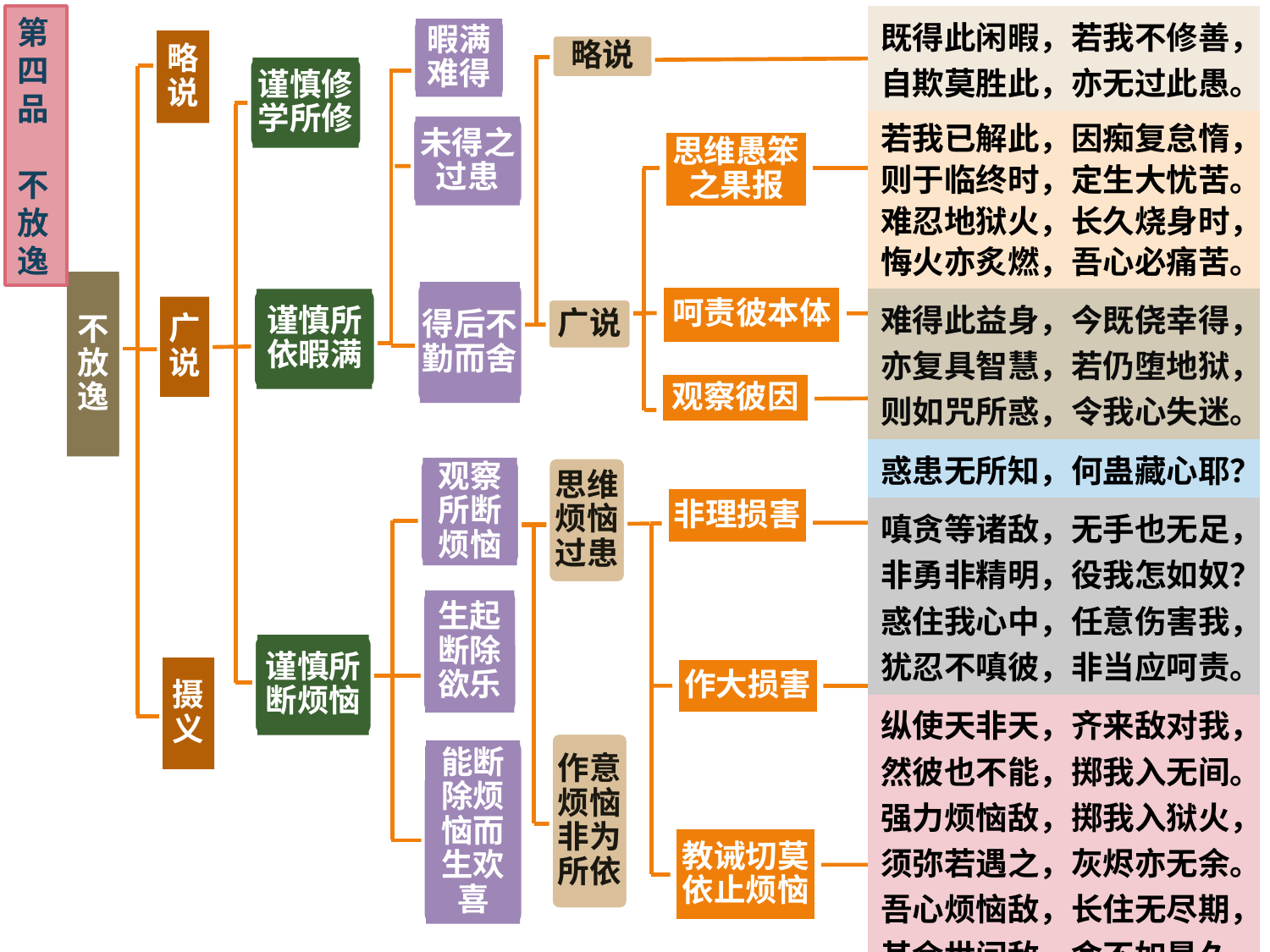

第四品
  不放逸
| 既得此闲暇，若我不修善，自欺莫胜此，亦无过此愚。 |
| --- |
| 若我已解此，因痴复怠惰，则于临终时，定生大忧苦。难忍地狱火，长久烧身时，悔火亦炙燃，吾心必痛苦。 |
| 难得此益身，今既侥幸得，亦复具智慧，若仍堕地狱，则如咒所惑，令我心失迷。 |
| 惑患无所知，何蛊藏心耶？ |
| 嗔贪等诸敌，无手也无足，非勇非精明，役我怎如奴？惑住我心中，任意伤害我，犹忍不嗔彼，非当应呵责。 |
| 纵使天非天，齐来敌对我，然彼也不能，掷我入无间。强力烦恼敌，掷我入狱火，须弥若遇之，灰烬亦无余。吾心烦恼敌，长住无尽期，其余世间敌，命不如是久。 |
| 若我顺侍敌，敌或利乐我，若随诸烦恼，徒遭伤害苦。 |

暇满难得

略说

略说

谨慎修学所修

未得之过患

思维愚笨之果报

不放逸

得后不勤而舍

呵责彼本体

谨慎所依暇满

广说

广说

观察彼因

思维烦恼过患

观察所断烦恼

非理损害

生起断除欲乐

谨慎所断烦恼

作大损害

摄义

作意烦恼非为所依

能断除烦恼而生欢喜

教诫切莫依止烦恼

3